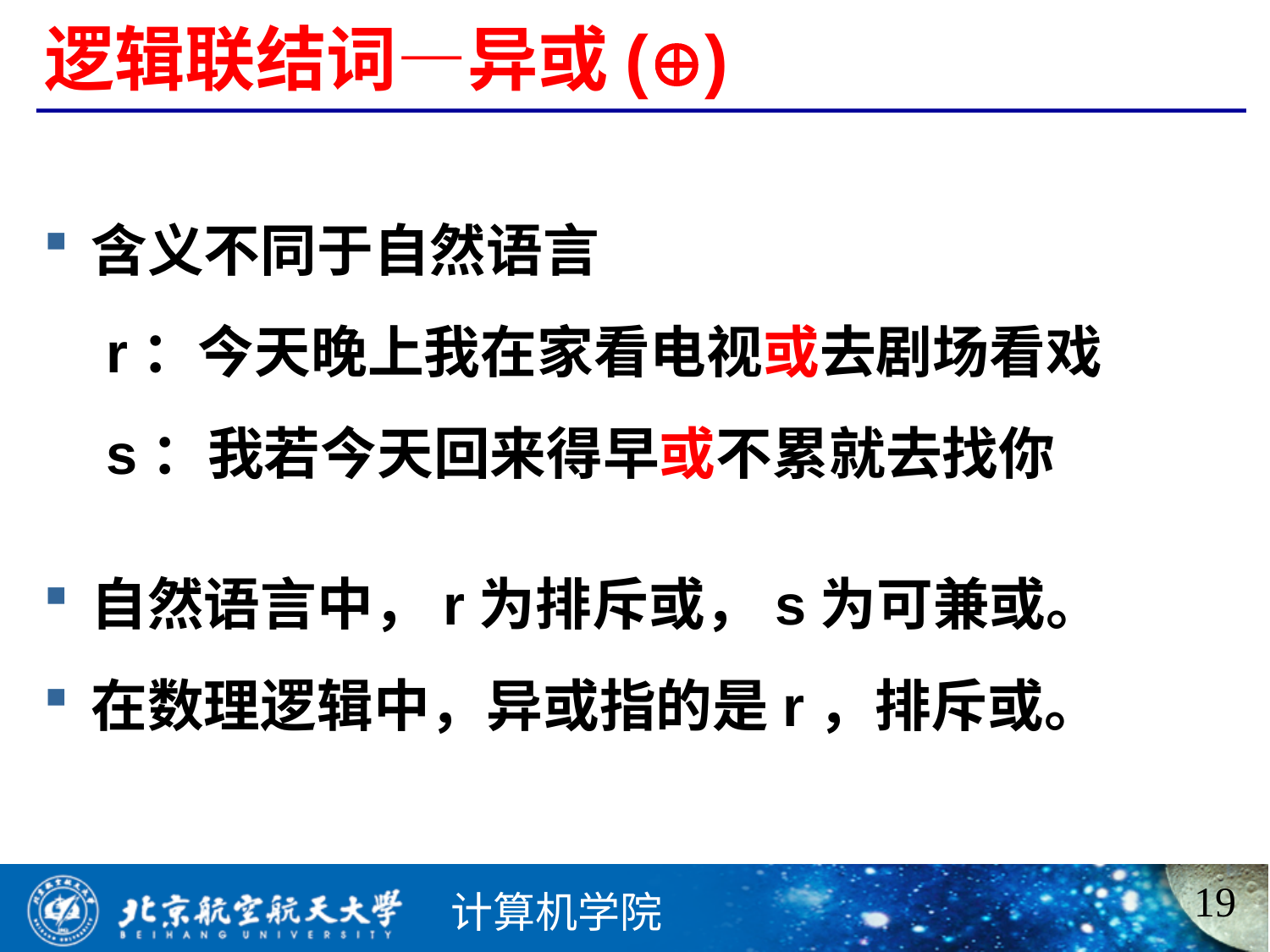

# 逻辑联结词—异或(⊕)
含义不同于自然语言
    r：今天晚上我在家看电视或去剧场看戏
    s：我若今天回来得早或不累就去找你

自然语言中，r为排斥或，s为可兼或。
在数理逻辑中，异或指的是r，排斥或。